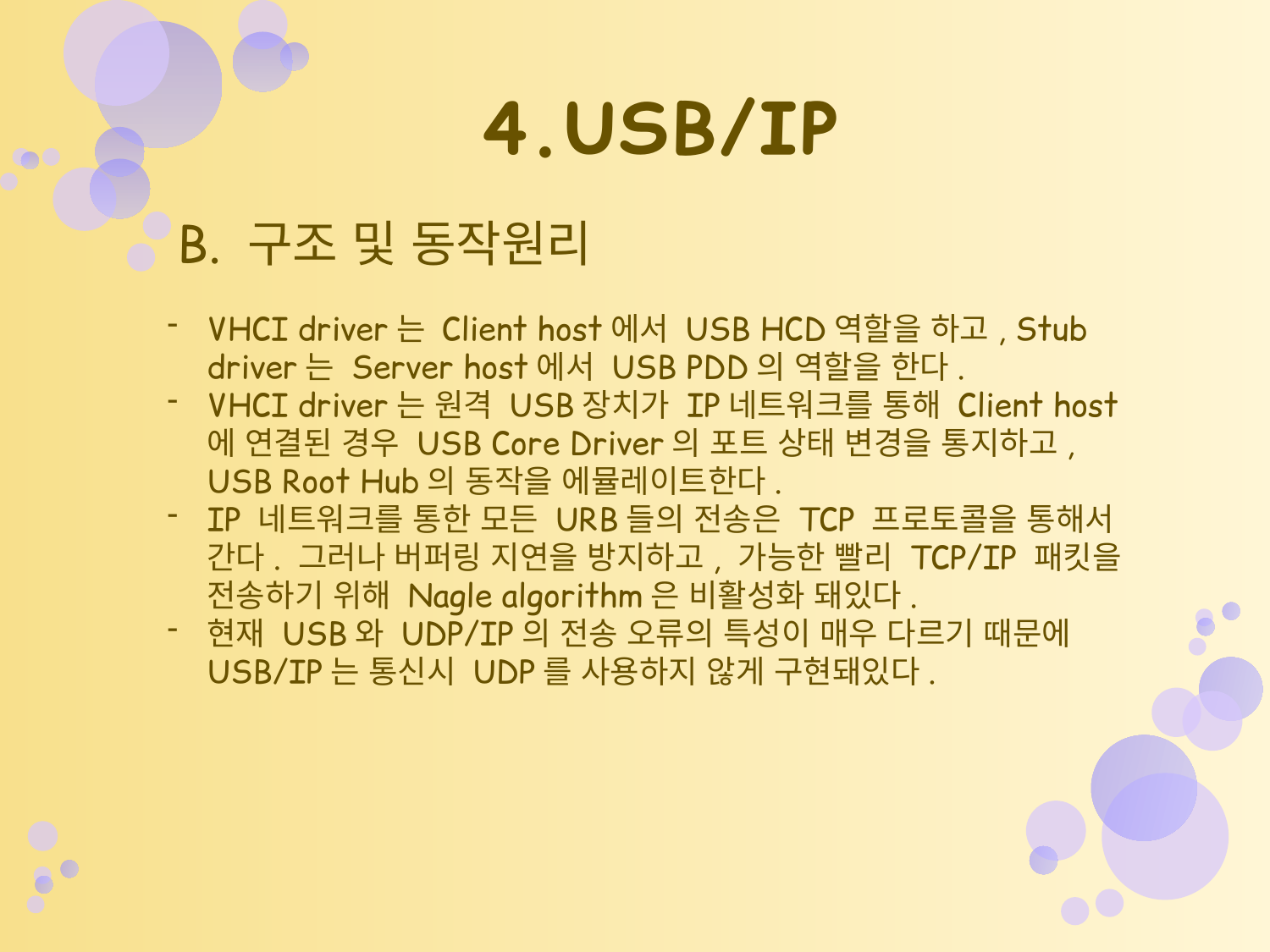

# 4.USB/IP
B. 구조 및 동작원리

VHCI driver는 Client host에서 USB HCD역할을 하고, Stub driver는 Server host에서 USB PDD의 역할을 한다.
VHCI driver는 원격 USB장치가 IP네트워크를 통해 Client host에 연결된 경우 USB Core Driver의 포트 상태 변경을 통지하고, USB Root Hub의 동작을 에뮬레이트한다.
IP 네트워크를 통한 모든 URB들의 전송은 TCP 프로토콜을 통해서 간다. 그러나 버퍼링 지연을 방지하고, 가능한 빨리 TCP/IP 패킷을 전송하기 위해 Nagle algorithm은 비활성화 돼있다.
현재 USB와 UDP/IP의 전송 오류의 특성이 매우 다르기 때문에 USB/IP는 통신시 UDP를 사용하지 않게 구현돼있다.